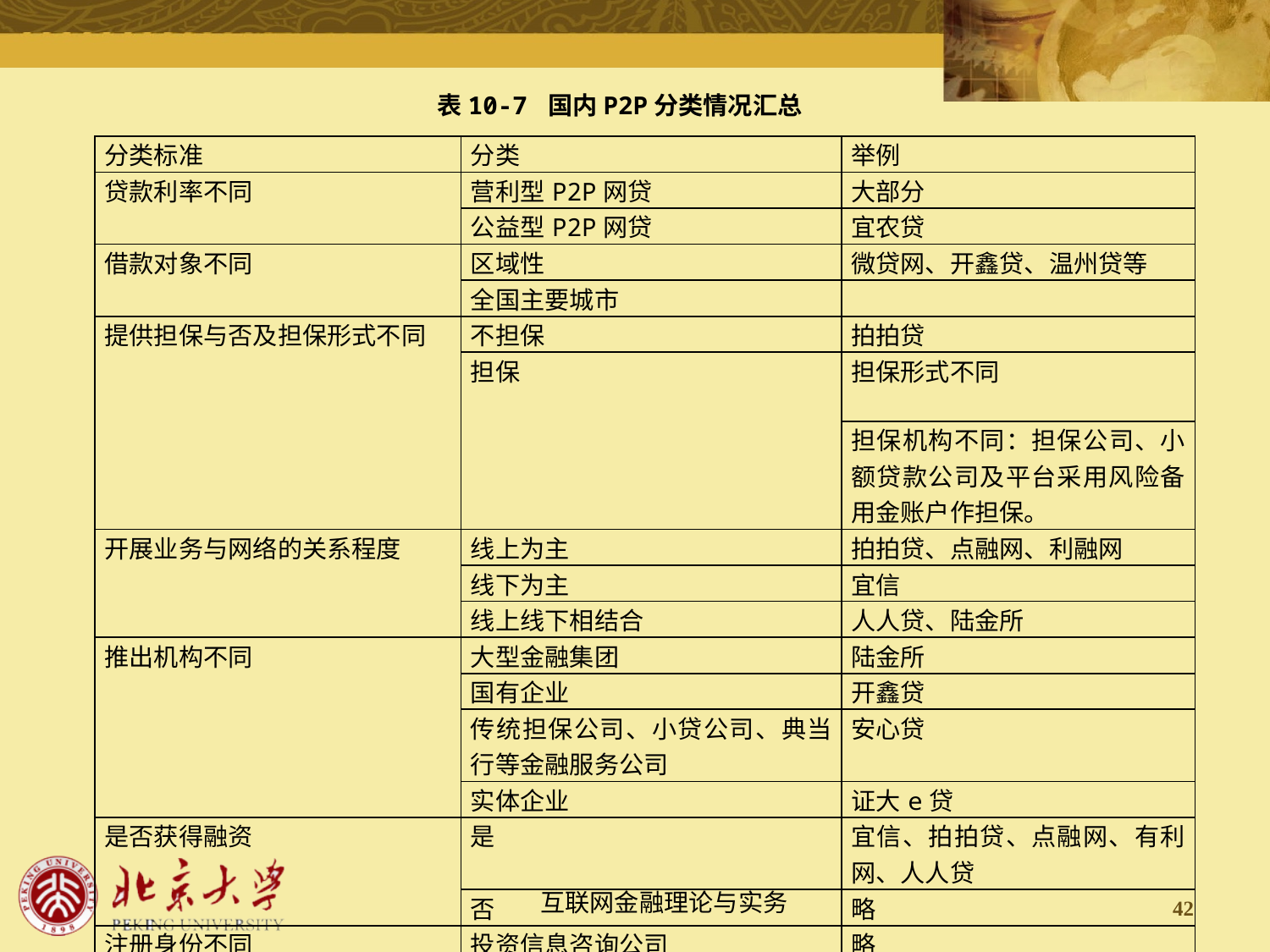

表10-7 国内P2P分类情况汇总
| 分类标准 | 分类 | 举例 |
| --- | --- | --- |
| 贷款利率不同 | 营利型P2P网贷 | 大部分 |
|  | 公益型P2P网贷 | 宜农贷 |
| 借款对象不同 | 区域性 | 微贷网、开鑫贷、温州贷等 |
|  | 全国主要城市 |  |
| 提供担保与否及担保形式不同 | 不担保 | 拍拍贷 |
|  | 担保 | 担保形式不同 |
|  |  | 担保机构不同：担保公司、小额贷款公司及平台采用风险备用金账户作担保。 |
| 开展业务与网络的关系程度 | 线上为主 | 拍拍贷、点融网、利融网 |
|  | 线下为主 | 宜信 |
|  | 线上线下相结合 | 人人贷、陆金所 |
| 推出机构不同 | 大型金融集团 | 陆金所 |
|  | 国有企业 | 开鑫贷 |
|  | 传统担保公司、小贷公司、典当行等金融服务公司 | 安心贷 |
|  | 实体企业 | 证大e贷 |
| 是否获得融资 | 是 | 宜信、拍拍贷、点融网、有利网、人人贷 |
|  | 否 | 略 |
| 注册身份不同 | 投资信息咨询公司 | 略 |
|  | 网络技术类的电子商务公司 | 温州贷、红岭创投 |
42